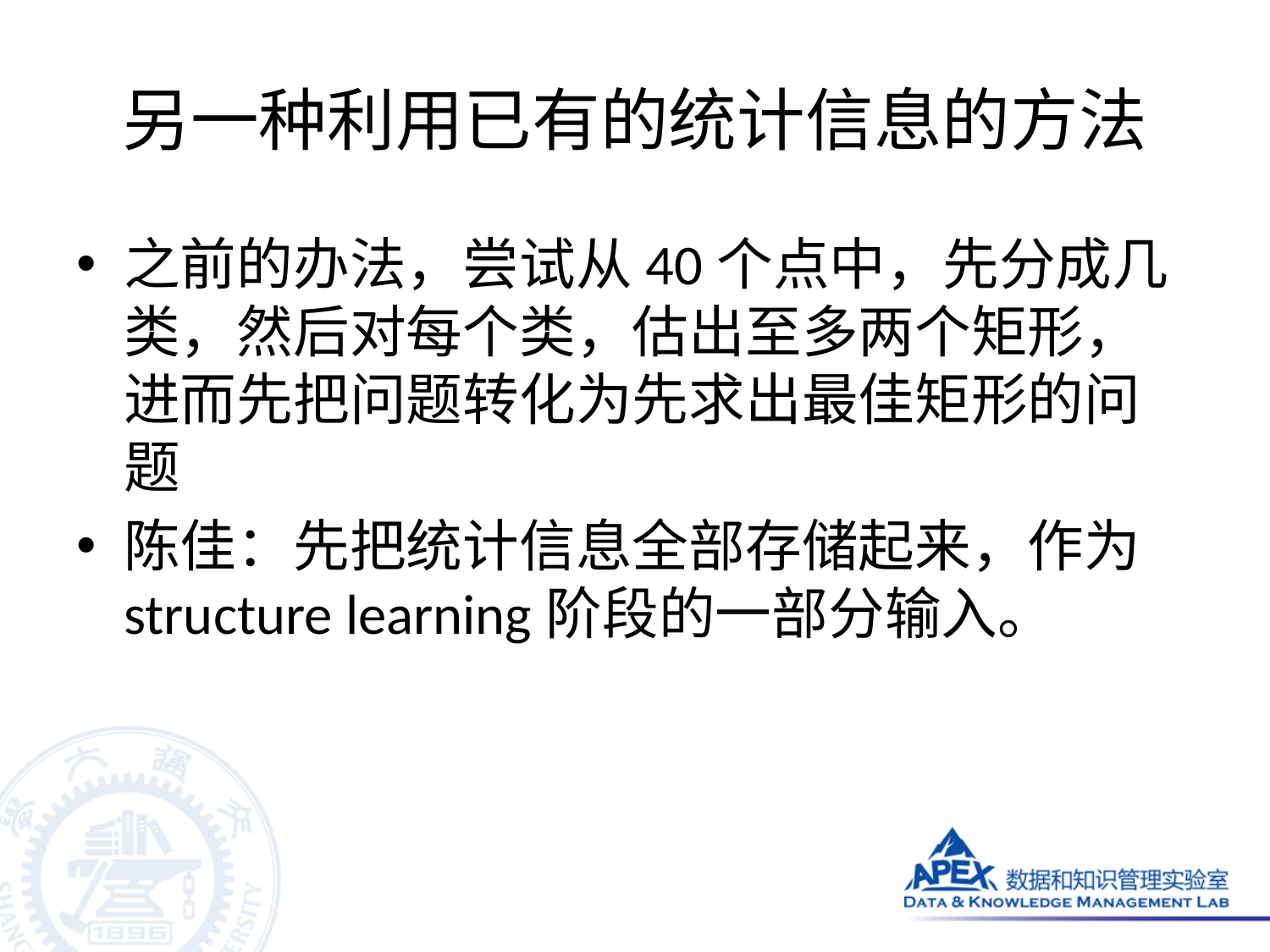

# 另一种利用已有的统计信息的方法
之前的办法，尝试从40个点中，先分成几类，然后对每个类，估出至多两个矩形，进而先把问题转化为先求出最佳矩形的问题
陈佳：先把统计信息全部存储起来，作为structure learning阶段的一部分输入。